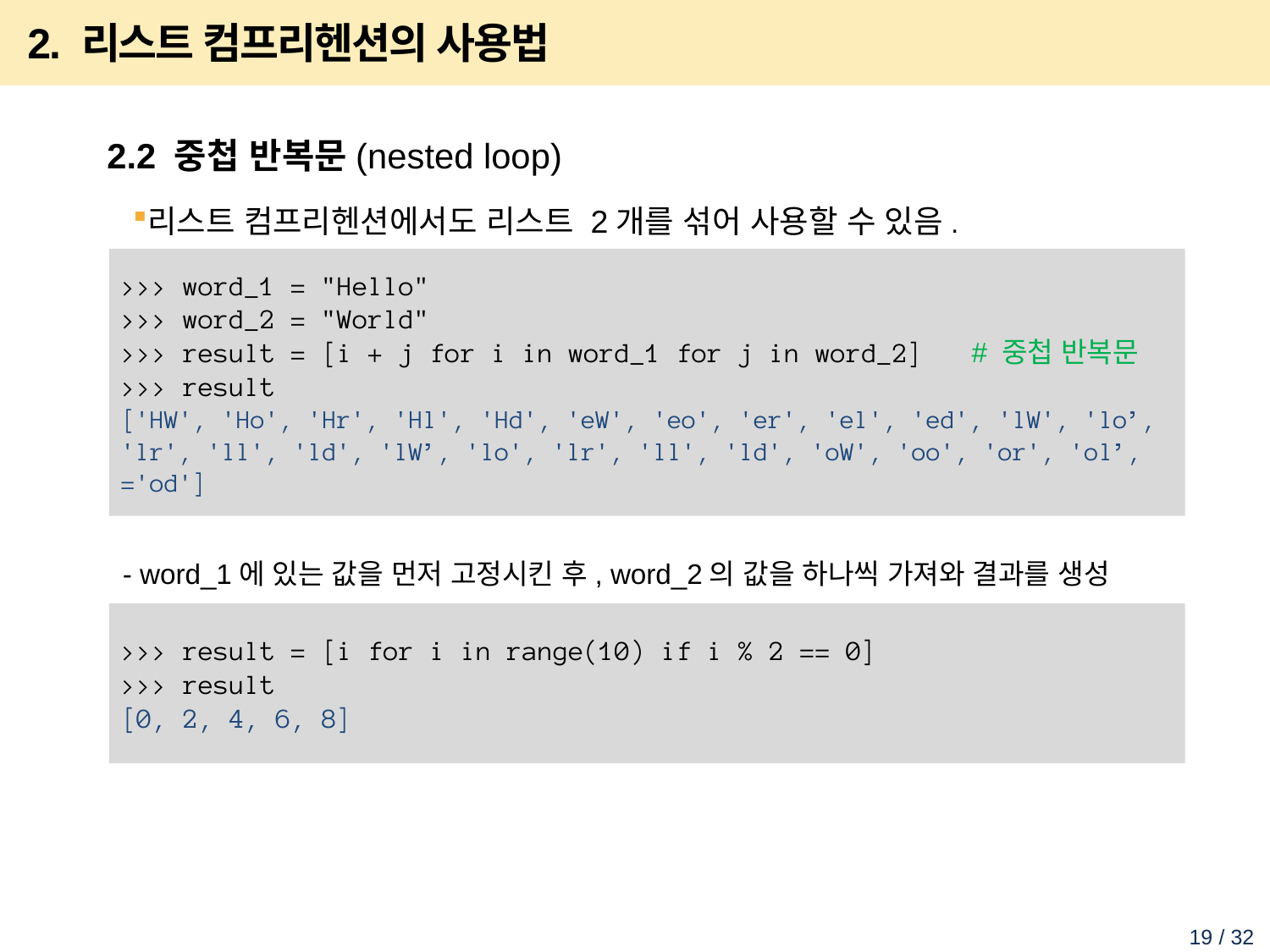

# 2. 리스트 컴프리헨션의 사용법
2.2 중첩 반복문(nested loop)
리스트 컴프리헨션에서도 리스트 2개를 섞어 사용할 수 있음.

  - word_1에 있는 값을 먼저 고정시킨 후, word_2의 값을 하나씩 가져와 결과를 생성
>>> word_1 = "Hello"
>>> word_2 = "World"
>>> result = [i + j for i in word_1 for j in word_2]   # 중첩 반복문
>>> result
['HW', 'Ho', 'Hr', 'Hl', 'Hd', 'eW', 'eo', 'er', 'el', 'ed', 'lW', 'lo’, 'lr', 'll', 'ld', 'lW’, 'lo', 'lr', 'll', 'ld', 'oW', 'oo', 'or', 'ol’, ='od']
>>> result = [i for i in range(10) if i % 2 == 0]
>>> result
[0, 2, 4, 6, 8]